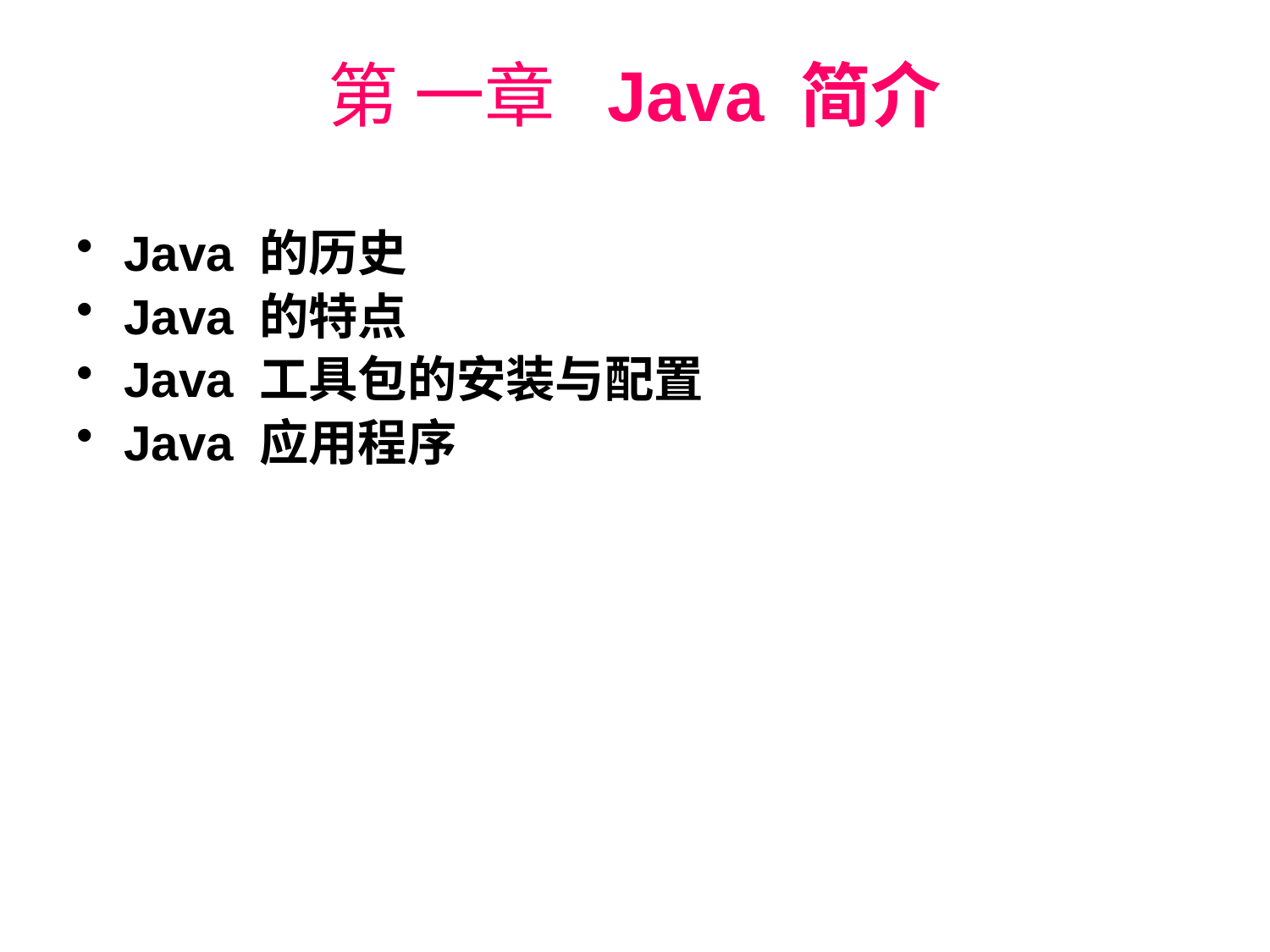

# 第 一章  Java 简介
Java 的历史
Java 的特点
Java 工具包的安装与配置
Java 应用程序